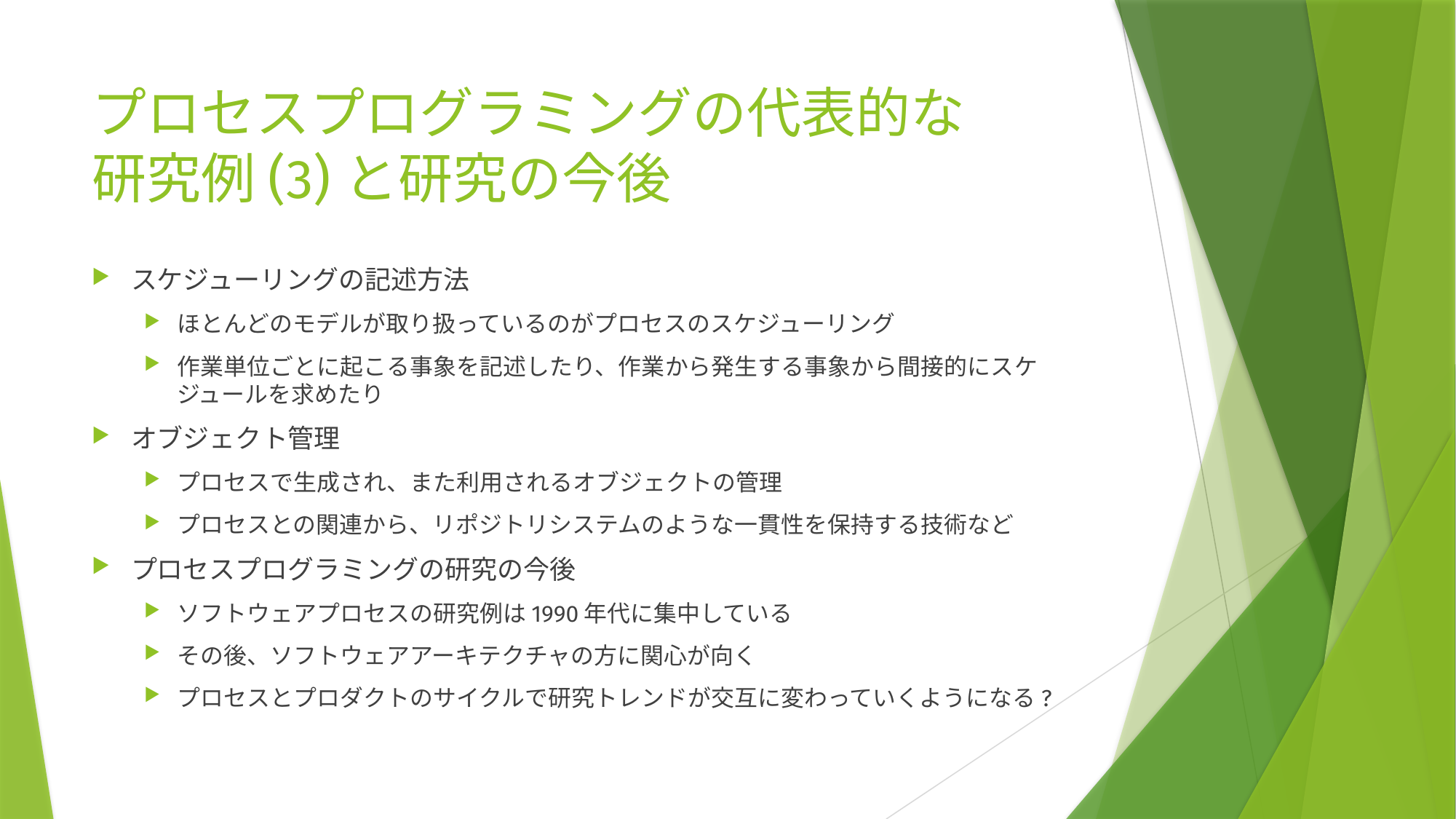

# プロセスプログラミングの代表的な 研究例(3)と研究の今後
スケジューリングの記述方法
ほとんどのモデルが取り扱っているのがプロセスのスケジューリング
作業単位ごとに起こる事象を記述したり、作業から発生する事象から間接的にスケジュールを求めたり
オブジェクト管理
プロセスで生成され、また利用されるオブジェクトの管理
プロセスとの関連から、リポジトリシステムのような一貫性を保持する技術など
プロセスプログラミングの研究の今後
ソフトウェアプロセスの研究例は1990年代に集中している
その後、ソフトウェアアーキテクチャの方に関心が向く
プロセスとプロダクトのサイクルで研究トレンドが交互に変わっていくようになる?